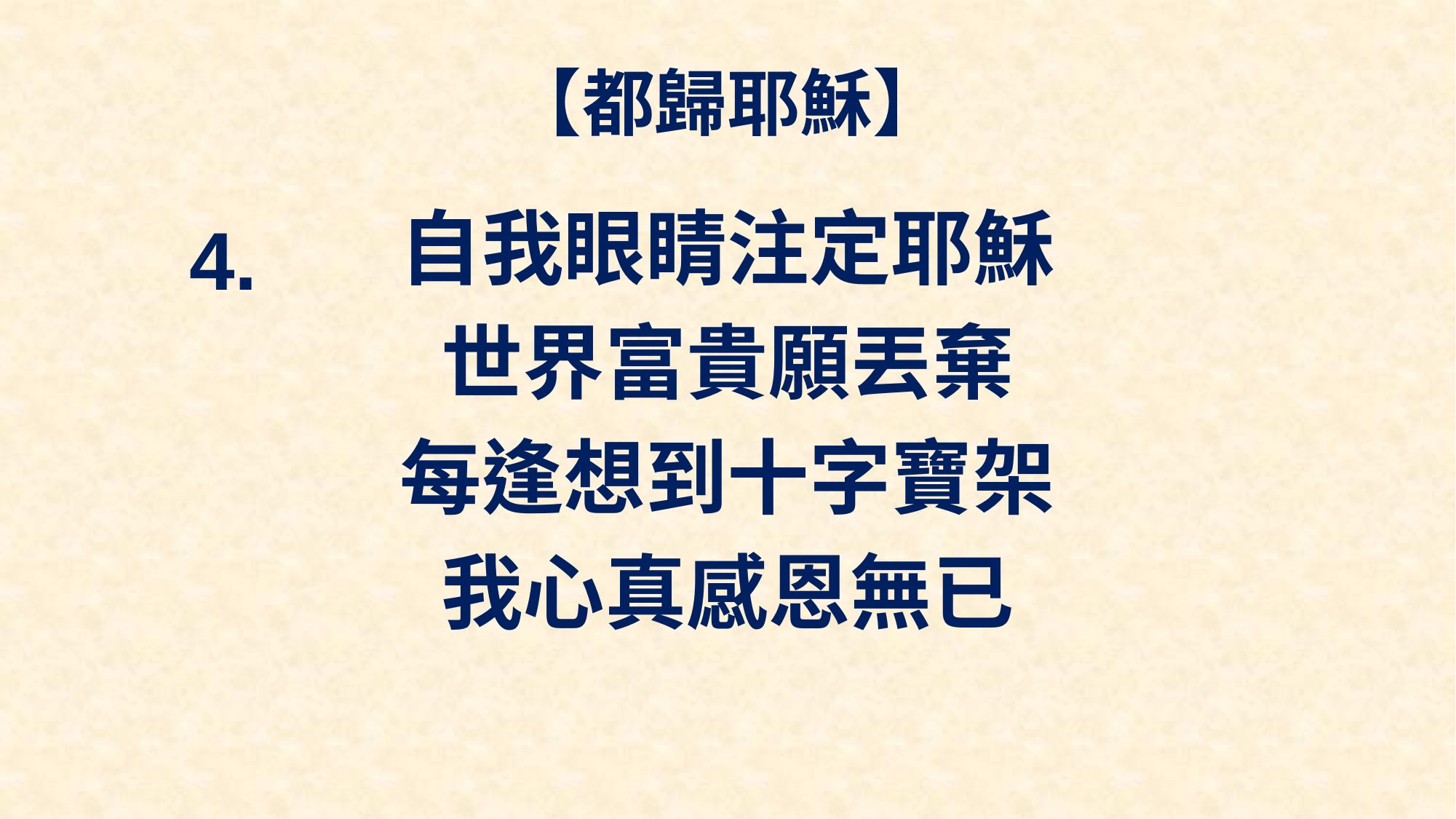

# 【都歸耶穌】
自我眼睛注定耶穌
世界富貴願丟棄
每逢想到十字寶架
我心真感恩無已
4.